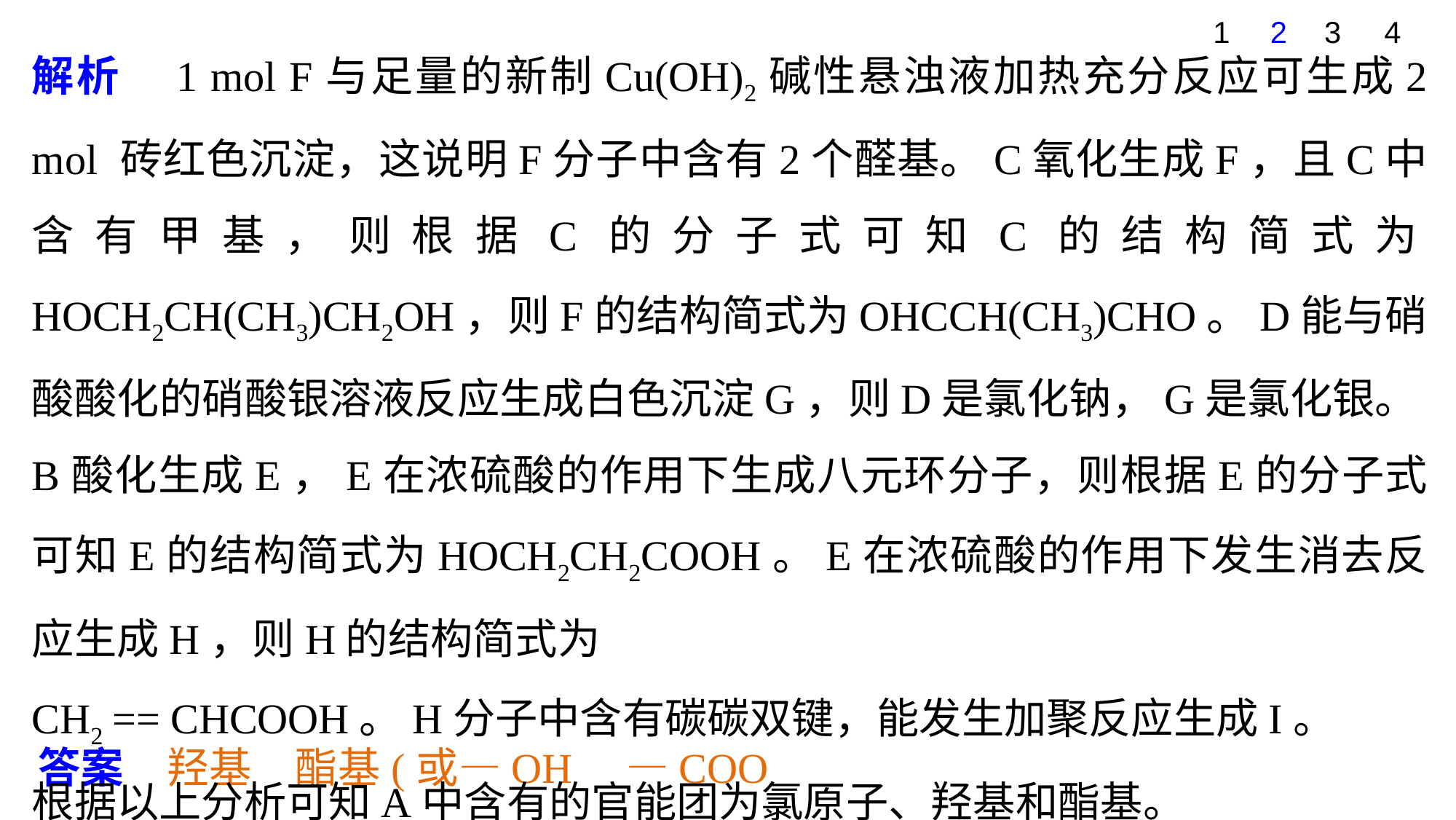

1
2
3
4
解析　1 mol F与足量的新制Cu(OH)2碱性悬浊液加热充分反应可生成2 mol 砖红色沉淀，这说明F分子中含有2个醛基。C氧化生成F，且C中含有甲基，则根据C的分子式可知C的结构简式为HOCH2CH(CH3)CH2OH，则F的结构简式为OHCCH(CH3)CHO。D能与硝酸酸化的硝酸银溶液反应生成白色沉淀G，则D是氯化钠，G是氯化银。B酸化生成E，E在浓硫酸的作用下生成八元环分子，则根据E的分子式可知E的结构简式为HOCH2CH2COOH。E在浓硫酸的作用下发生消去反应生成H，则H的结构简式为
CH2 == CHCOOH。H分子中含有碳碳双键，能发生加聚反应生成I。
根据以上分析可知A中含有的官能团为氯原子、羟基和酯基。
答案　羟基　酯基(或—OH　—COO—)